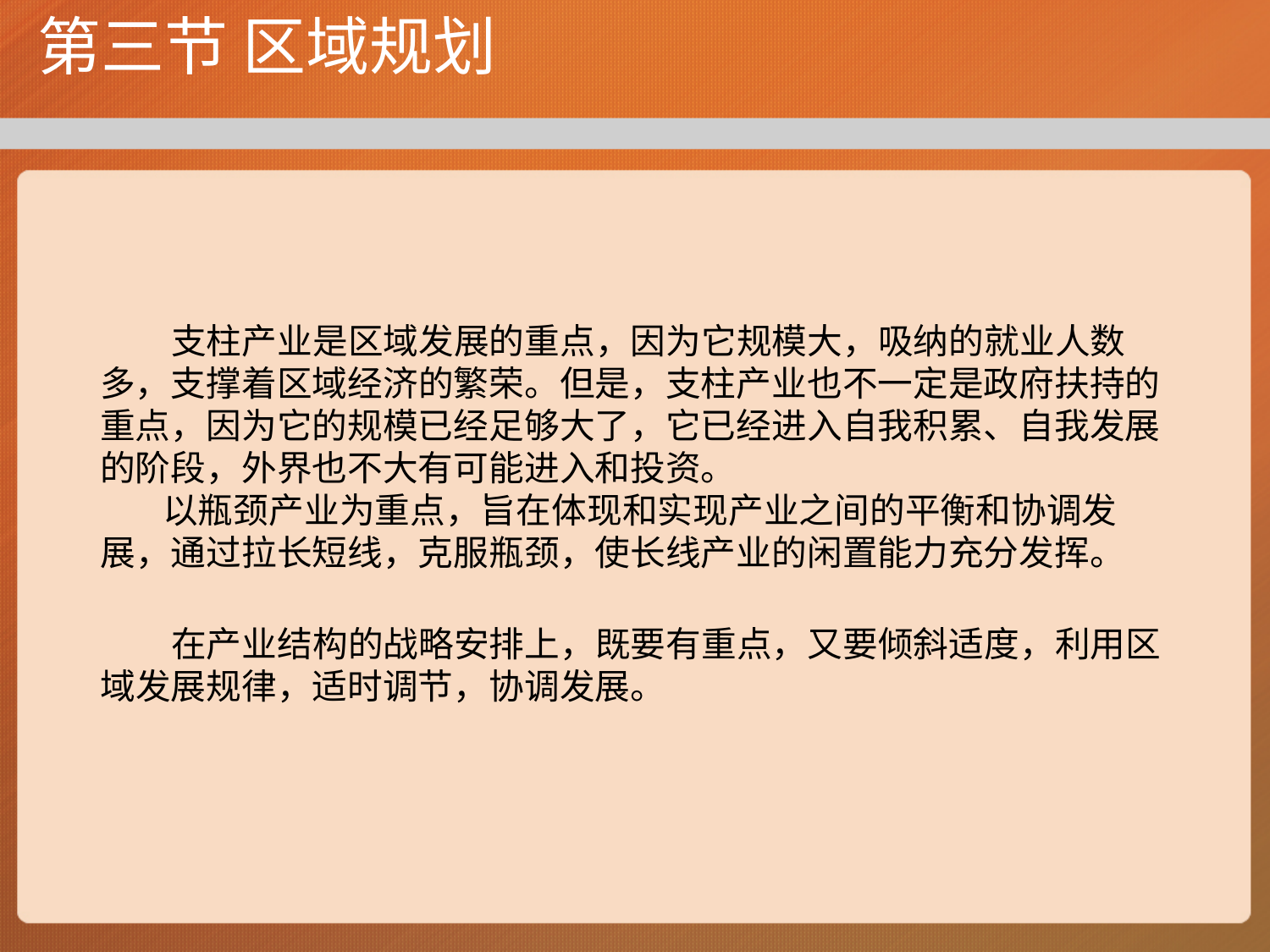

# 第三节 区域规划
        支柱产业是区域发展的重点，因为它规模大，吸纳的就业人数多，支撑着区域经济的繁荣。但是，支柱产业也不一定是政府扶持的重点，因为它的规模已经足够大了，它已经进入自我积累、自我发展的阶段，外界也不大有可能进入和投资。
        以瓶颈产业为重点，旨在体现和实现产业之间的平衡和协调发展，通过拉长短线，克服瓶颈，使长线产业的闲置能力充分发挥。
        在产业结构的战略安排上，既要有重点，又要倾斜适度，利用区域发展规律，适时调节，协调发展。